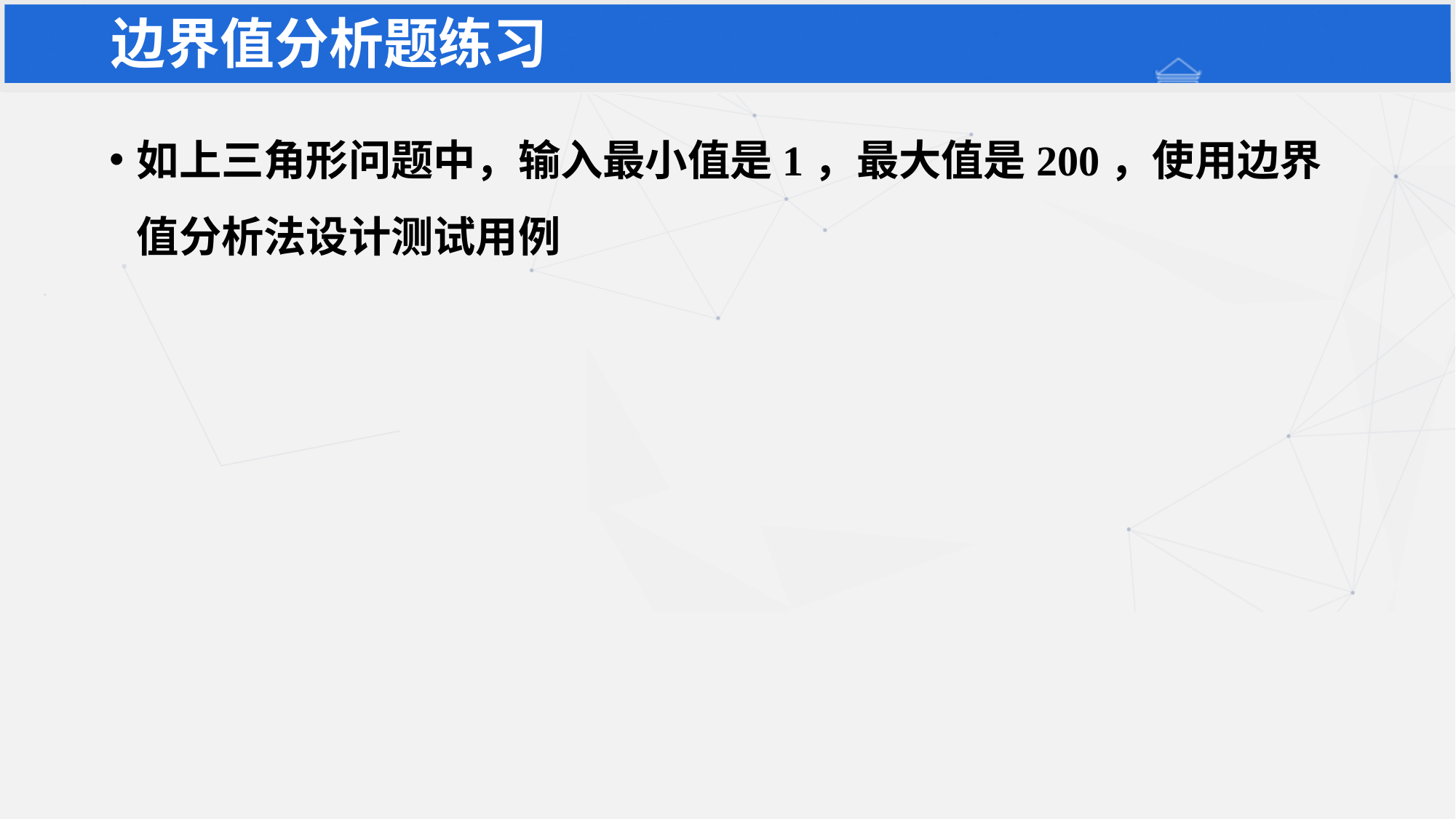

# 边界值分析题练习
如上三角形问题中，输入最小值是1，最大值是200，使用边界值分析法设计测试用例